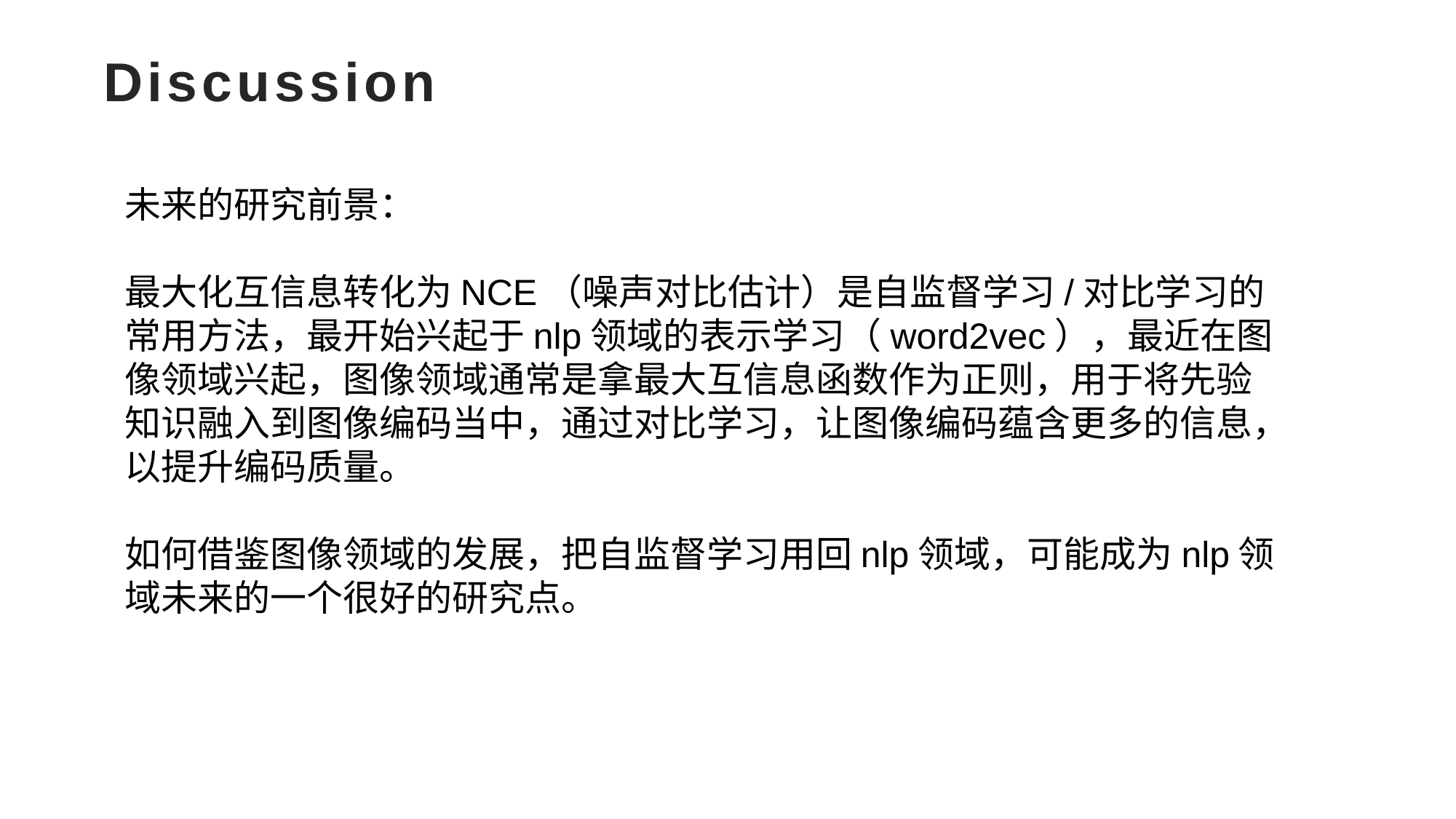

# Discussion
未来的研究前景：

最大化互信息转化为NCE（噪声对比估计）是自监督学习/对比学习的常用方法，最开始兴起于nlp领域的表示学习（word2vec），最近在图像领域兴起，图像领域通常是拿最大互信息函数作为正则，用于将先验知识融入到图像编码当中，通过对比学习，让图像编码蕴含更多的信息，以提升编码质量。

如何借鉴图像领域的发展，把自监督学习用回nlp领域，可能成为nlp领域未来的一个很好的研究点。